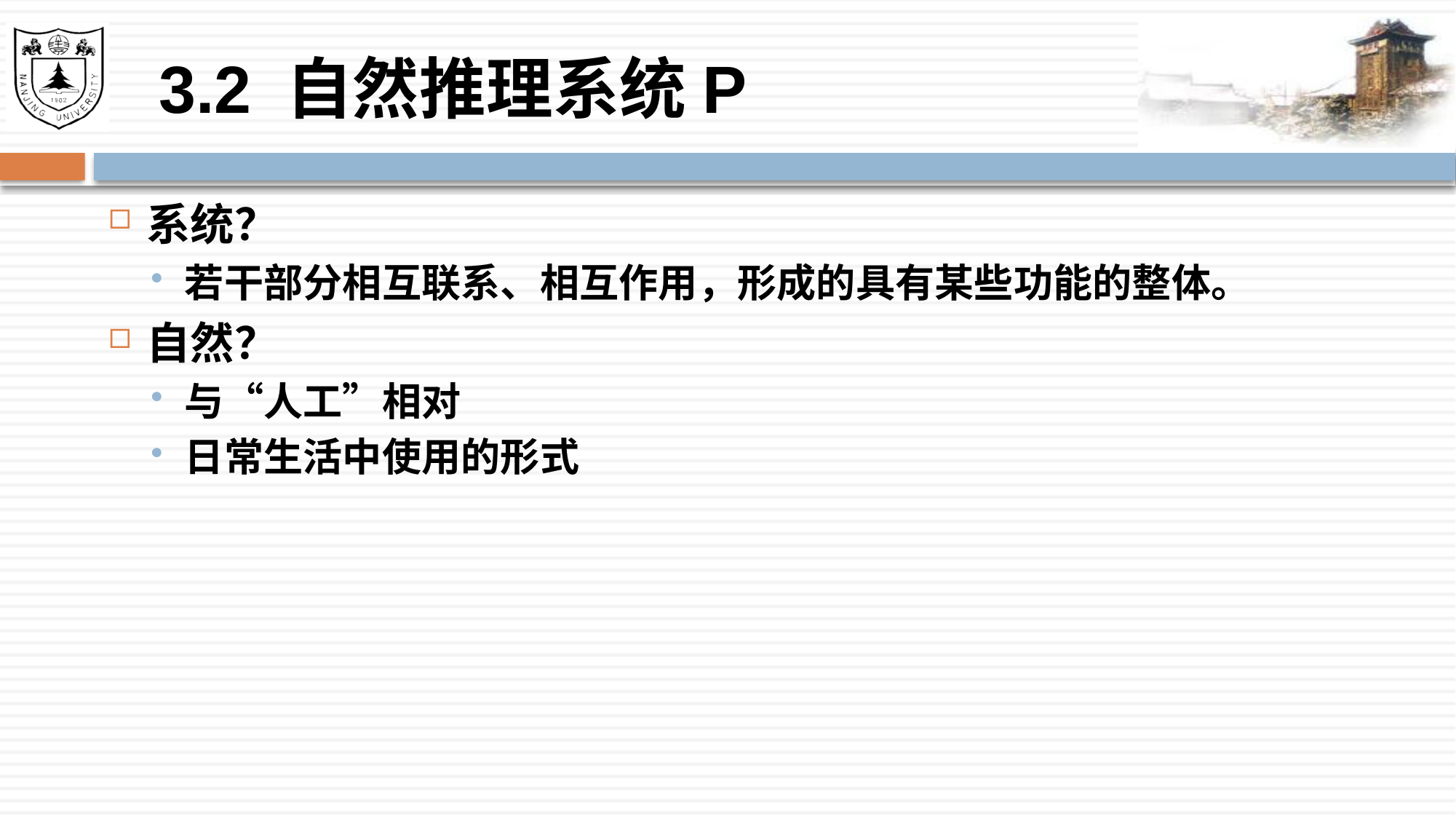

# 3.2 自然推理系统P
系统？
若干部分相互联系、相互作用，形成的具有某些功能的整体。
自然？
与“人工”相对
日常生活中使用的形式